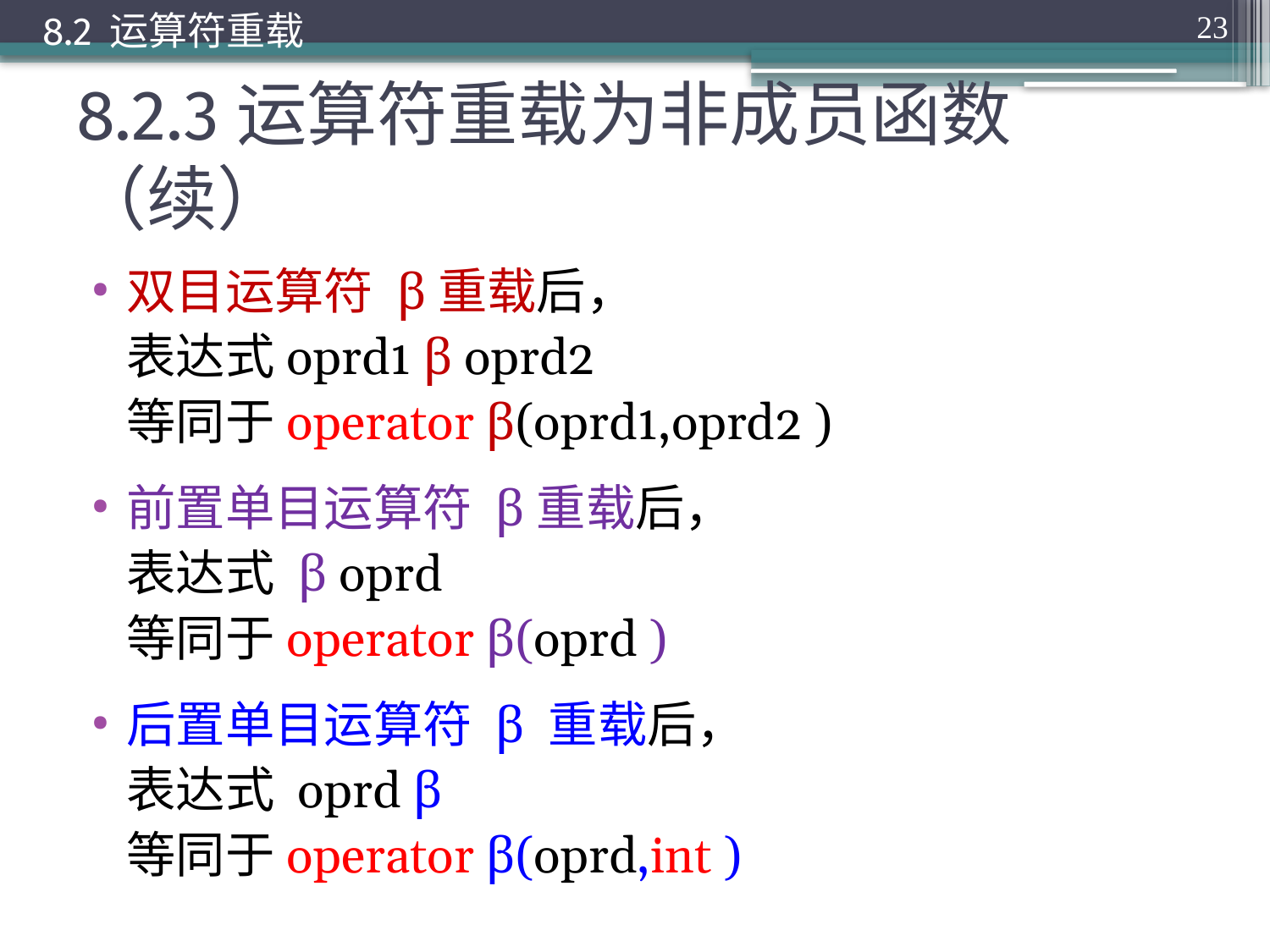

8.2 运算符重载
23
# 8.2.3运算符重载为非成员函数（续）
双目运算符 β重载后，
表达式oprd1 β oprd2
等同于operator β(oprd1,oprd2 )
前置单目运算符 β重载后，
表达式 β oprd
等同于operator β(oprd )
后置单目运算符 β 重载后，
表达式 oprd β
等同于operator β(oprd,int )